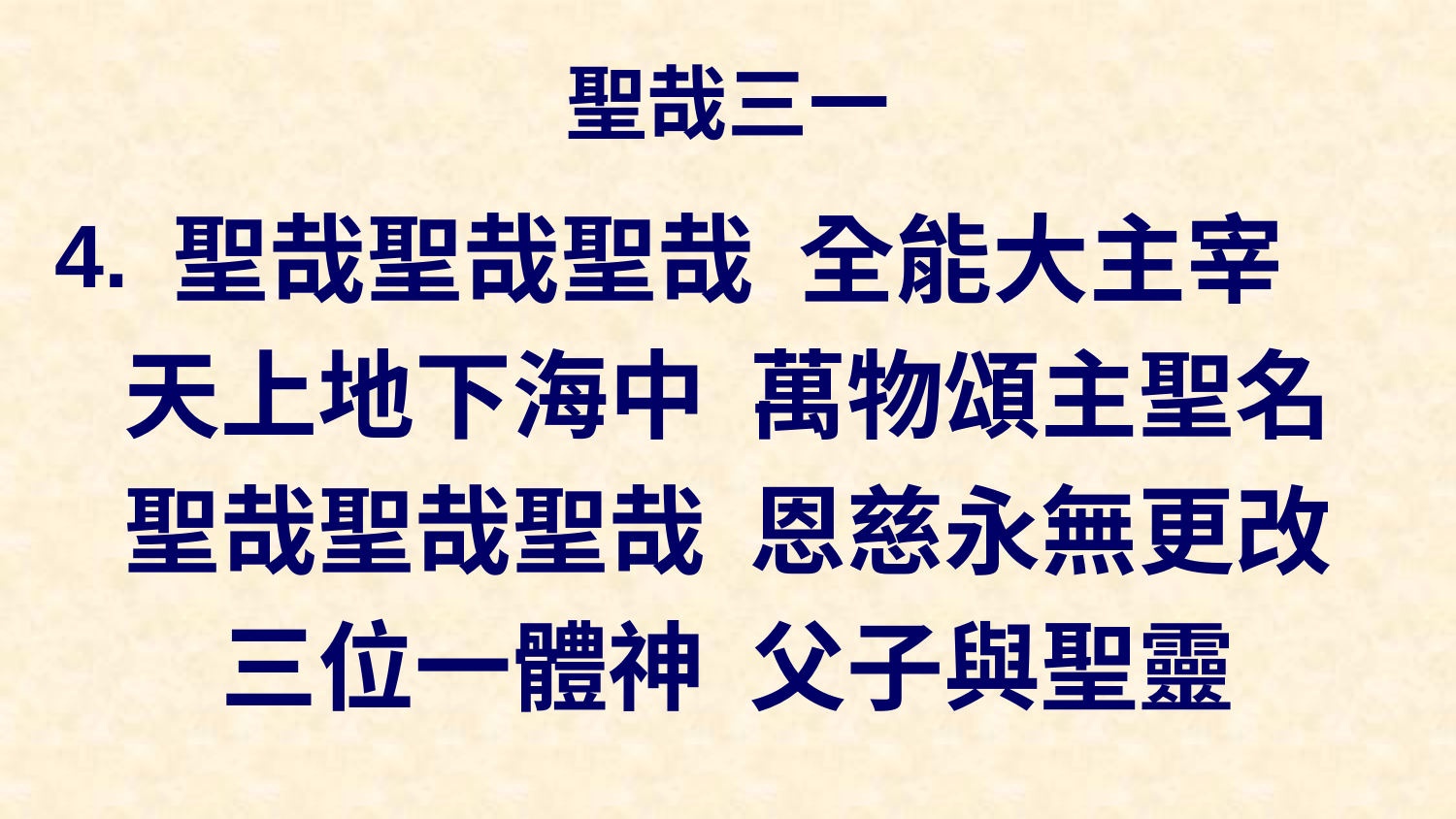

# 聖哉三一
聖哉聖哉聖哉  全能大主宰
天上地下海中  萬物頌主聖名
聖哉聖哉聖哉  恩慈永無更改
三位一體神  父子與聖靈

4.